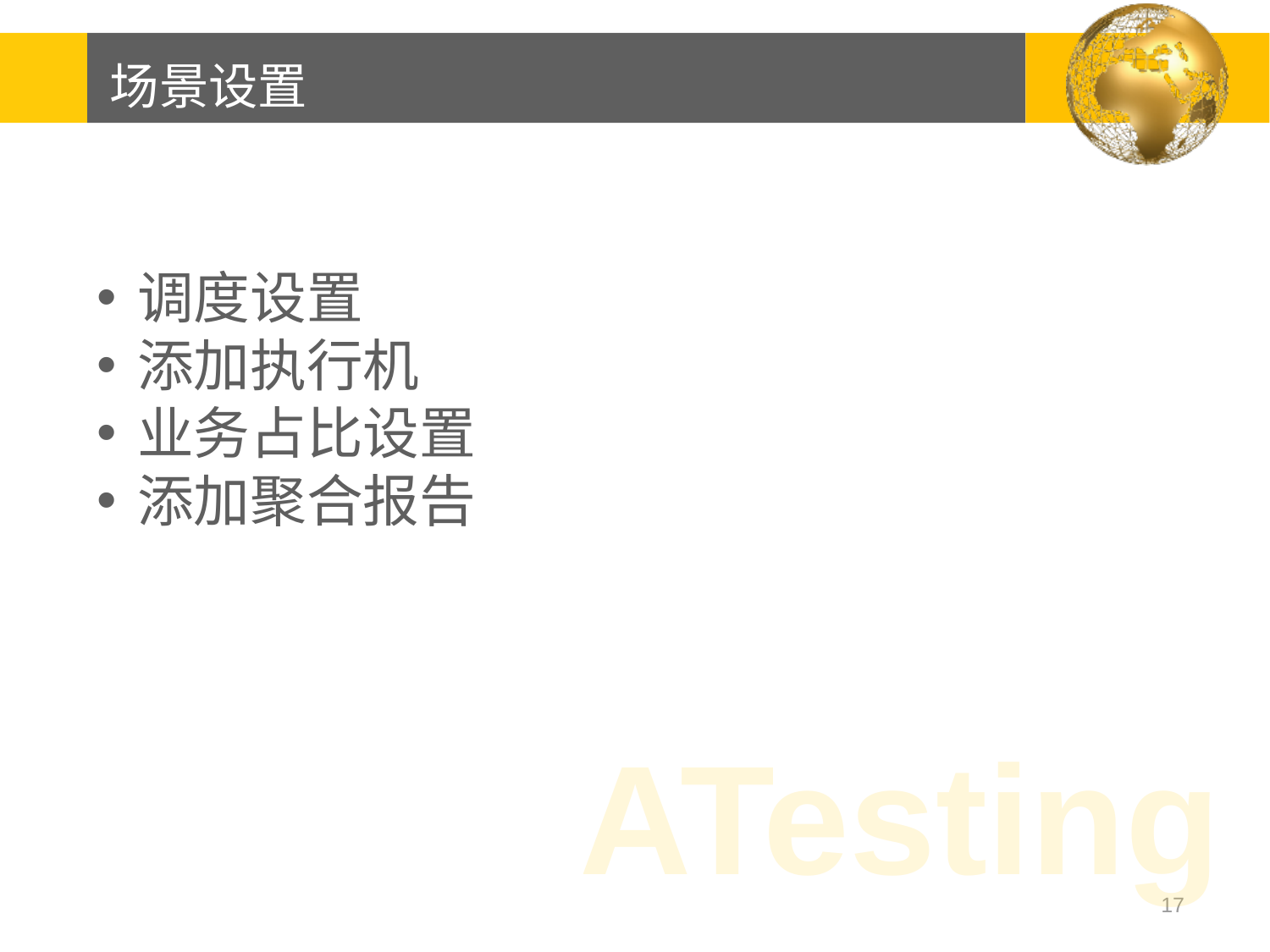

场景设置
调度设置
添加执行机
业务占比设置
添加聚合报告
ATesting
17